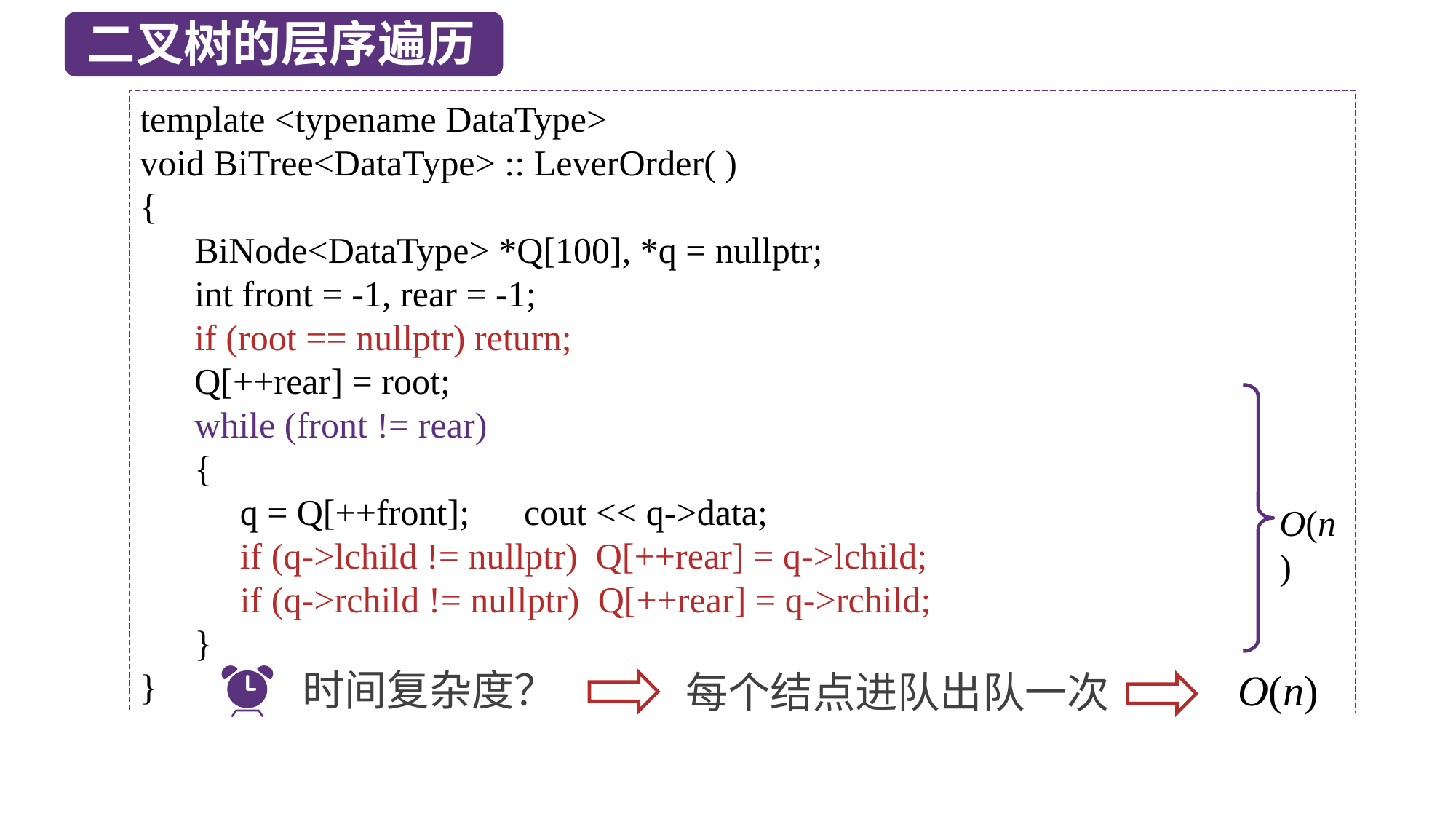

二叉树的层序遍历

template <typename DataType>
void BiTree<DataType> :: LeverOrder( )
{
      BiNode<DataType> *Q[100], *q = nullptr;
      int front = -1, rear = -1;
      if (root == nullptr) return;
      Q[++rear] = root;
      while (front != rear)
      {
           q = Q[++front];      cout << q->data;
           if (q->lchild != nullptr)  Q[++rear] = q->lchild;
           if (q->rchild != nullptr)  Q[++rear] = q->rchild;
      }
}

O(n)
时间复杂度？

O(n)

每个结点进队出队一次